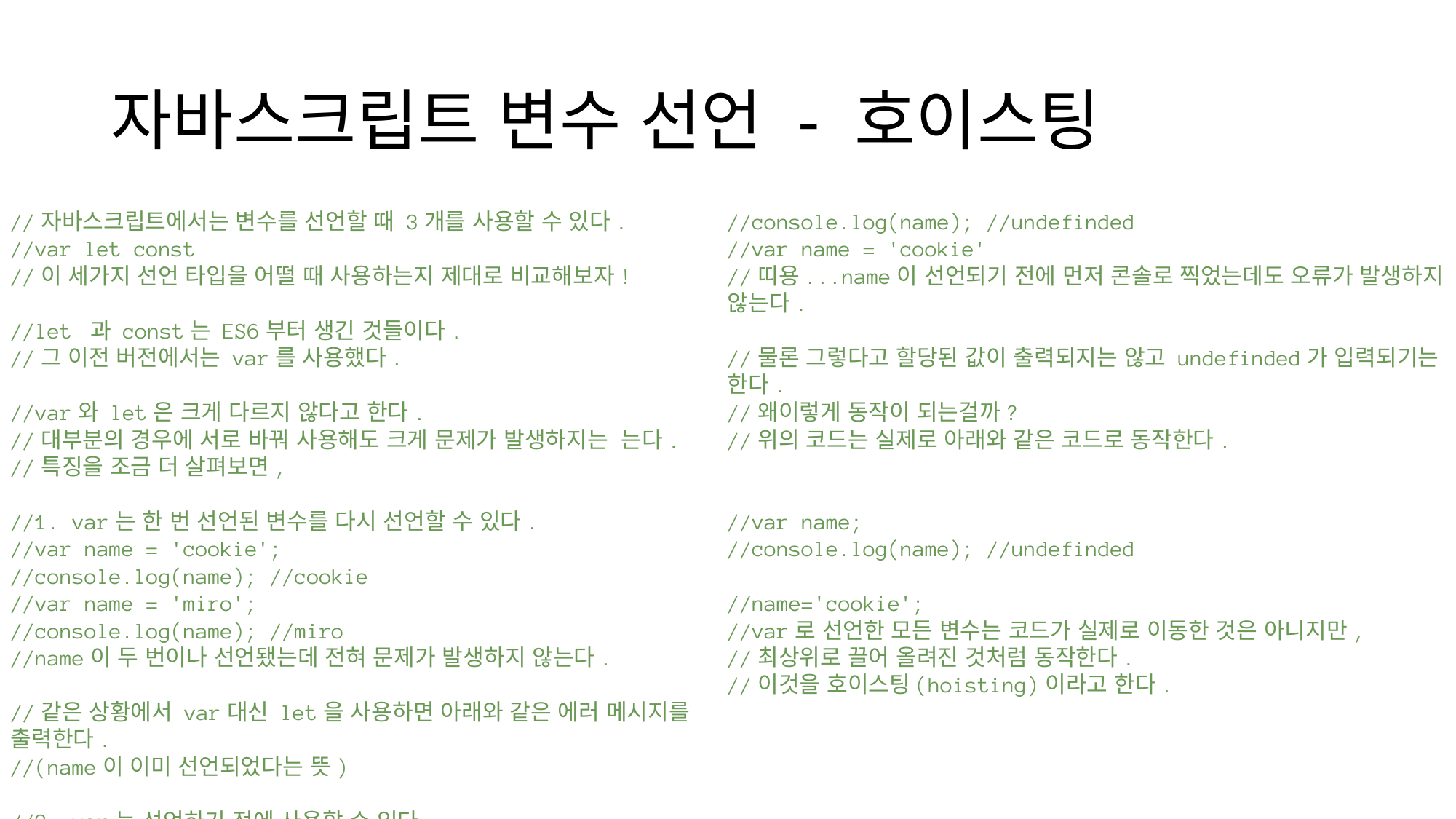

# 자바스크립트 변수 선언 - 호이스팅
//자바스크립트에서는 변수를 선언할 때 3개를 사용할 수 있다.
//var let const
//이 세가지 선언 타입을 어떨 때 사용하는지 제대로 비교해보자!
//let 과 const는 ES6부터 생긴 것들이다.
//그 이전 버전에서는 var를 사용했다.
//var와 let은 크게 다르지 않다고 한다.
//대부분의 경우에 서로 바꿔 사용해도 크게 문제가 발생하지는  는다.
//특징을 조금 더 살펴보면,
//1. var는 한 번 선언된 변수를 다시 선언할 수 있다.
//var name = 'cookie';
//console.log(name); //cookie
//var name = 'miro';
//console.log(name); //miro
//name이 두 번이나 선언됐는데 전혀 문제가 발생하지 않는다.
//같은 상황에서 var대신 let을 사용하면 아래와 같은 에러 메시지를 출력한다.
//(name이 이미 선언되었다는 뜻)
//2. var는 선언하기 전에 사용할 수 있다.
//console.log(name); //undefinded
//var name = 'cookie'
//띠용...name이 선언되기 전에 먼저 콘솔로 찍었는데도 오류가 발생하지 않는다.
//물론 그렇다고 할당된 값이 출력되지는 않고 undefinded가 입력되기는 한다.
//왜이렇게 동작이 되는걸까?
//위의 코드는 실제로 아래와 같은 코드로 동작한다.
//var name;
//console.log(name); //undefinded
//name='cookie';
//var로 선언한 모든 변수는 코드가 실제로 이동한 것은 아니지만,
//최상위로 끌어 올려진 것처럼 동작한다.
//이것을 호이스팅(hoisting)이라고 한다.